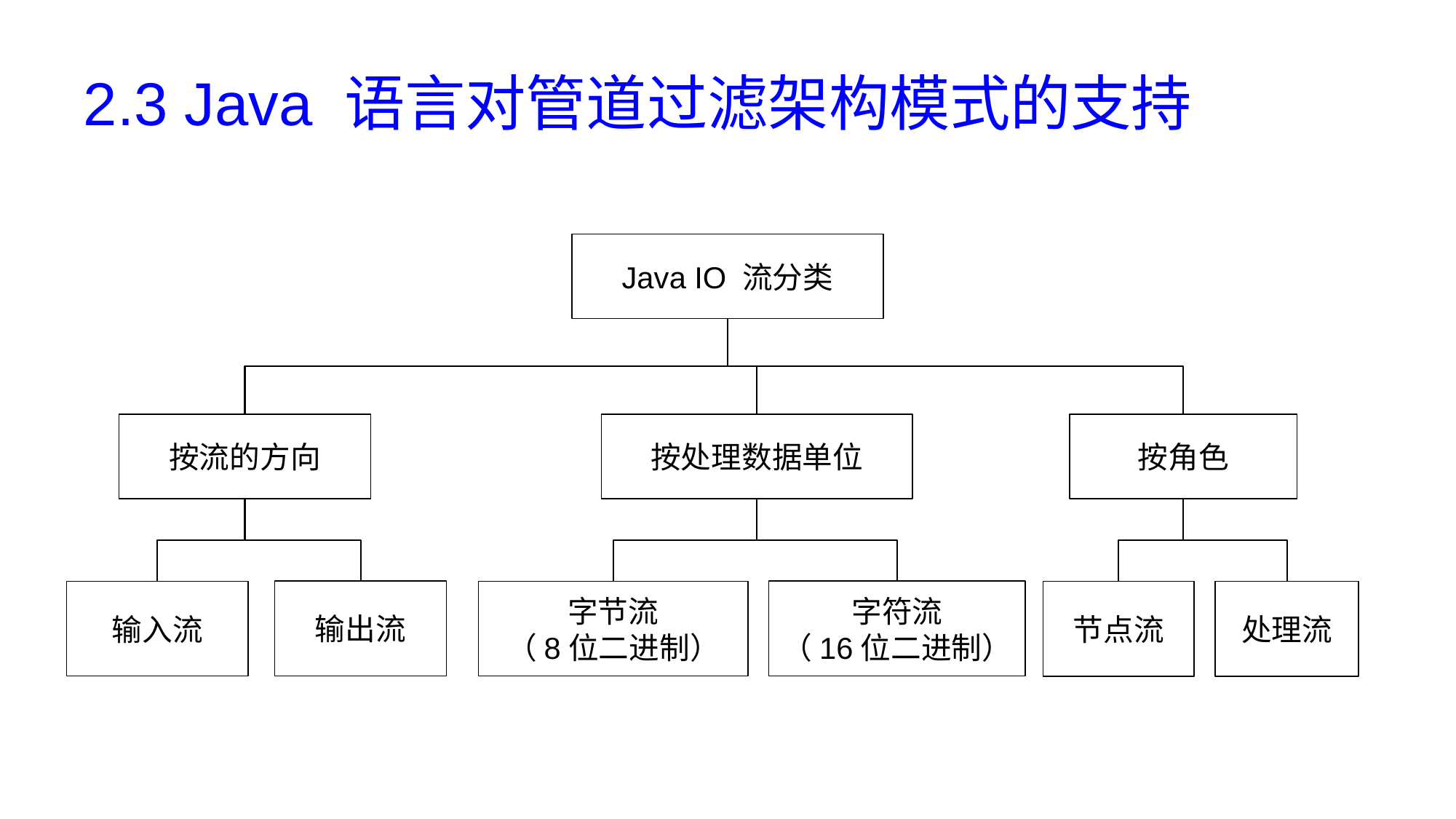

# 2.3 Java 语言对管道过滤架构模式的支持
Java IO 流分类
按流的方向
按处理数据单位
按角色
字符流
（16位二进制）
输出流
字节流
（8位二进制）
输入流
处理流
节点流
19